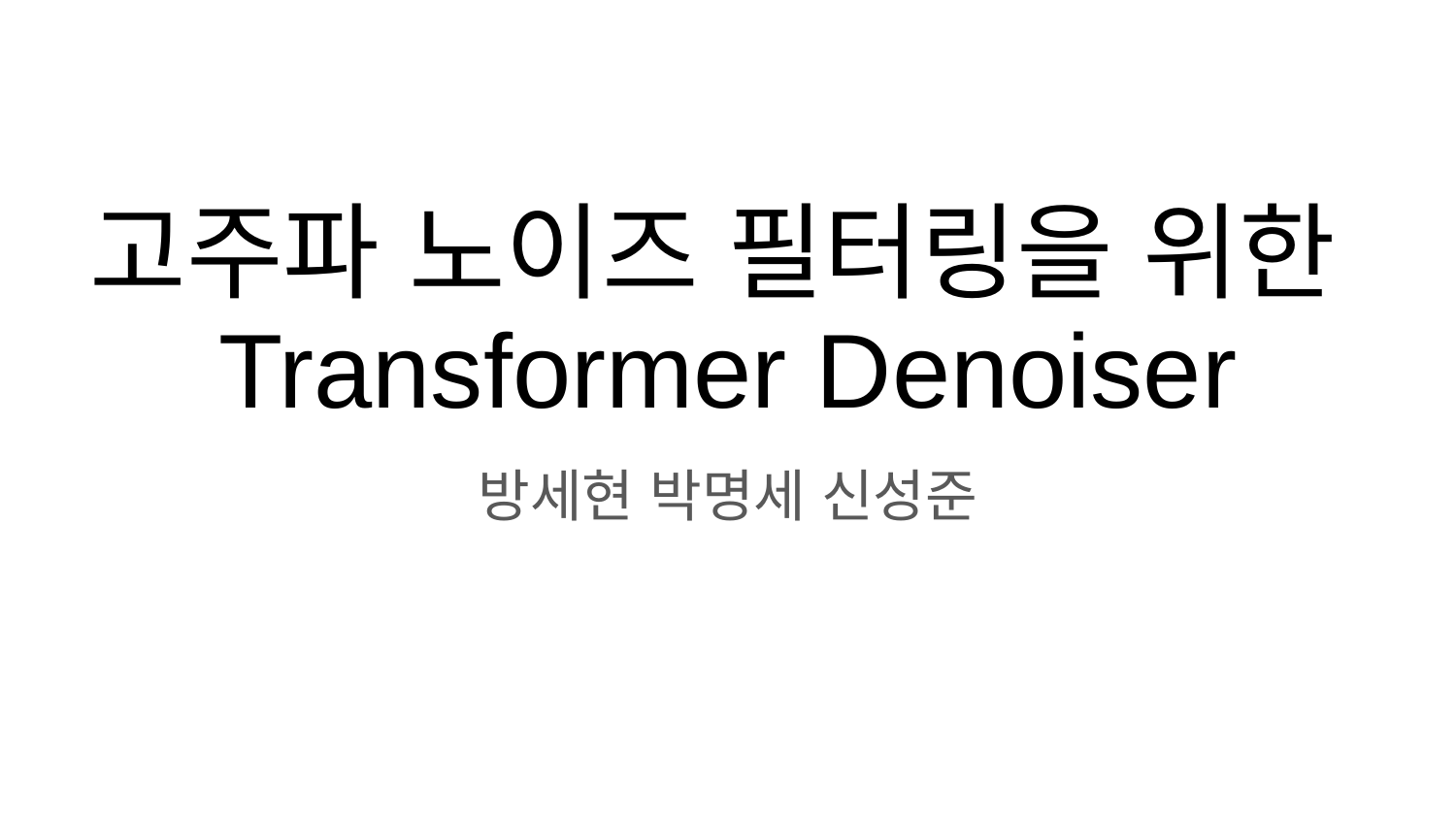

# 고주파 노이즈 필터링을 위한
Transformer Denoiser
방세현 박명세 신성준